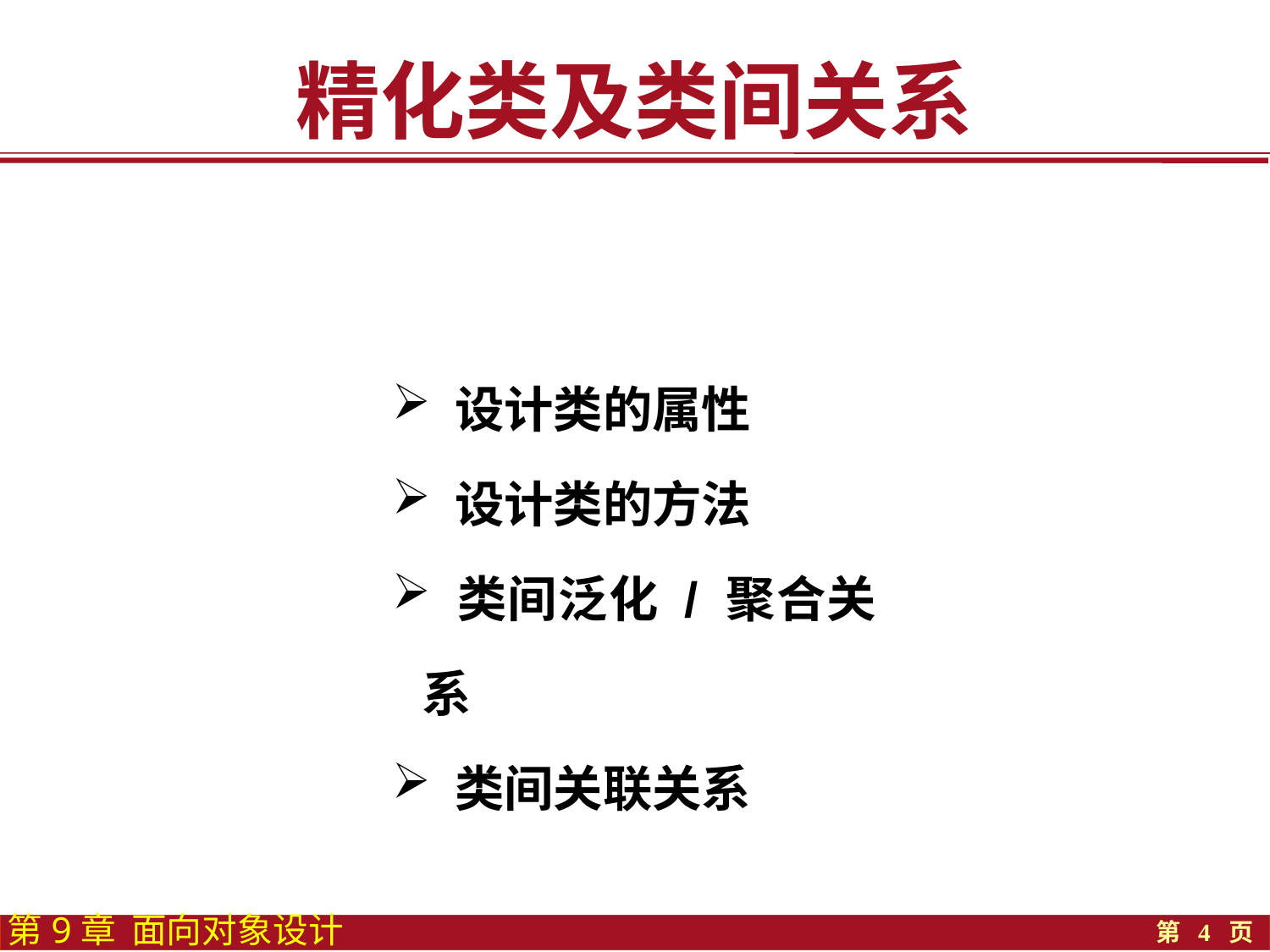

精化类及类间关系
 设计类的属性
 设计类的方法
 类间泛化 / 聚合关系
 类间关联关系